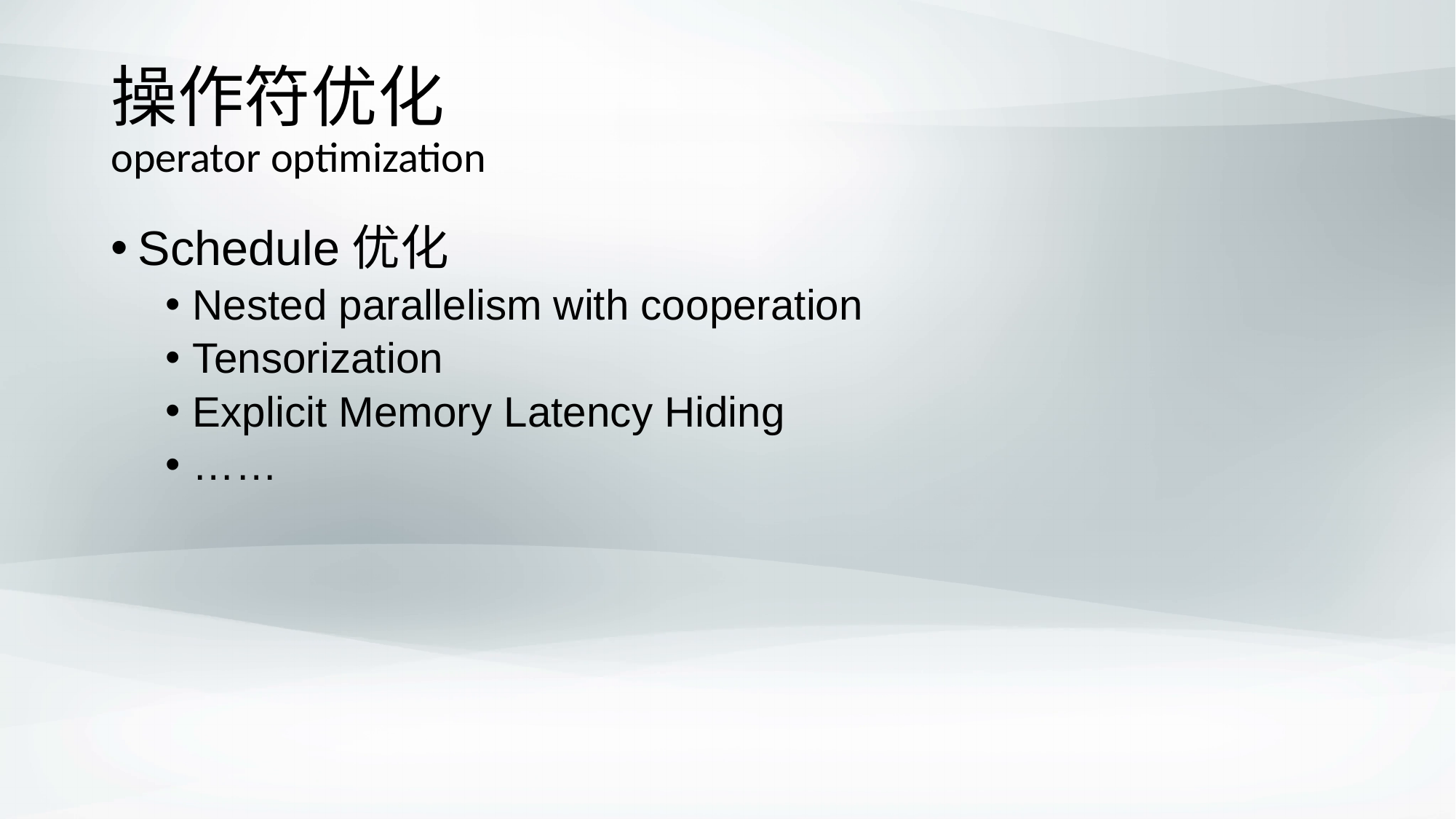

# 操作符优化 operator optimization
Schedule优化
Nested parallelism with cooperation
Tensorization
Explicit Memory Latency Hiding
……